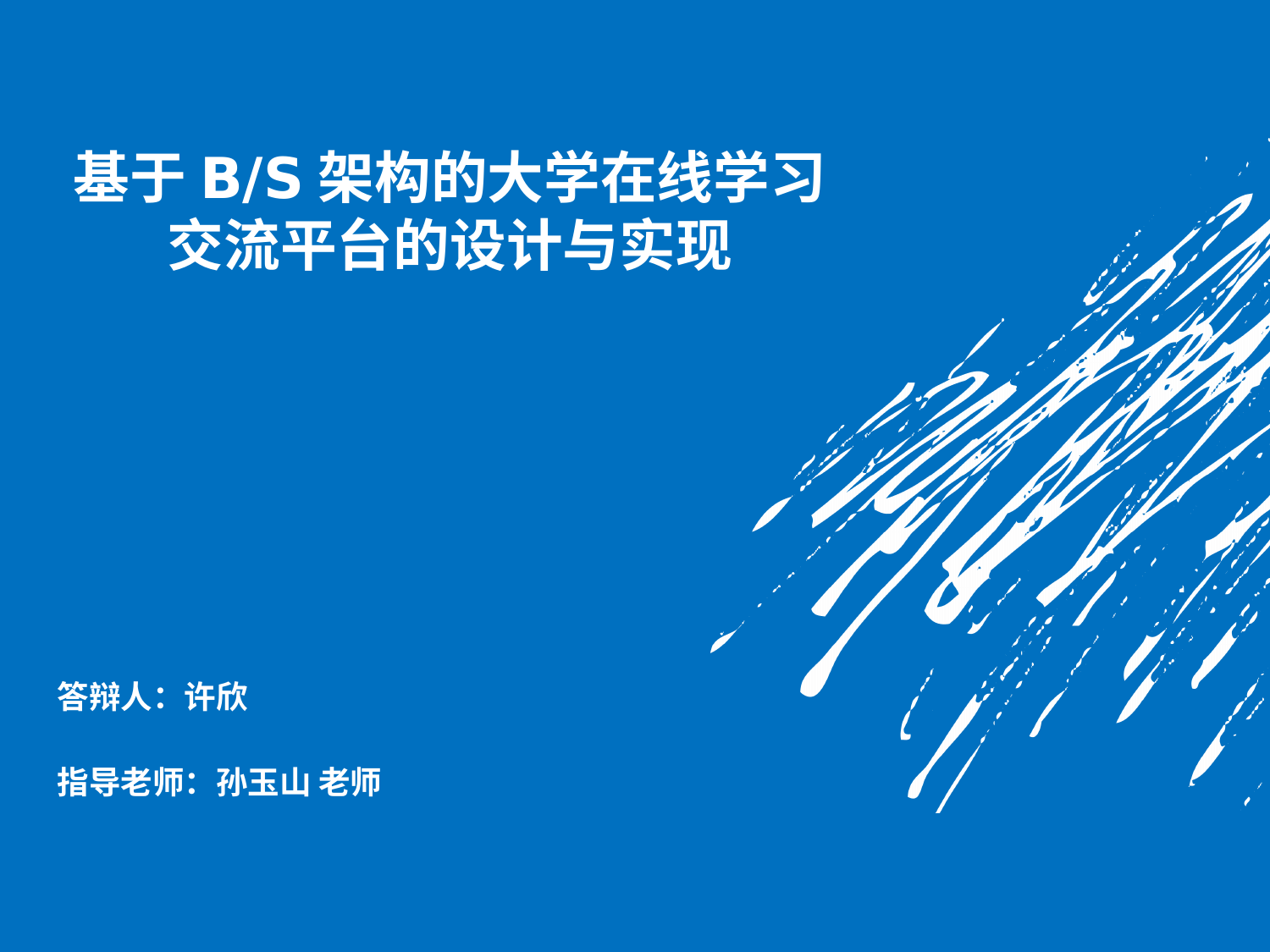

# 基于B/S架构的大学在线学习交流平台的设计与实现
答辩人：许欣
指导老师：孙玉山 老师